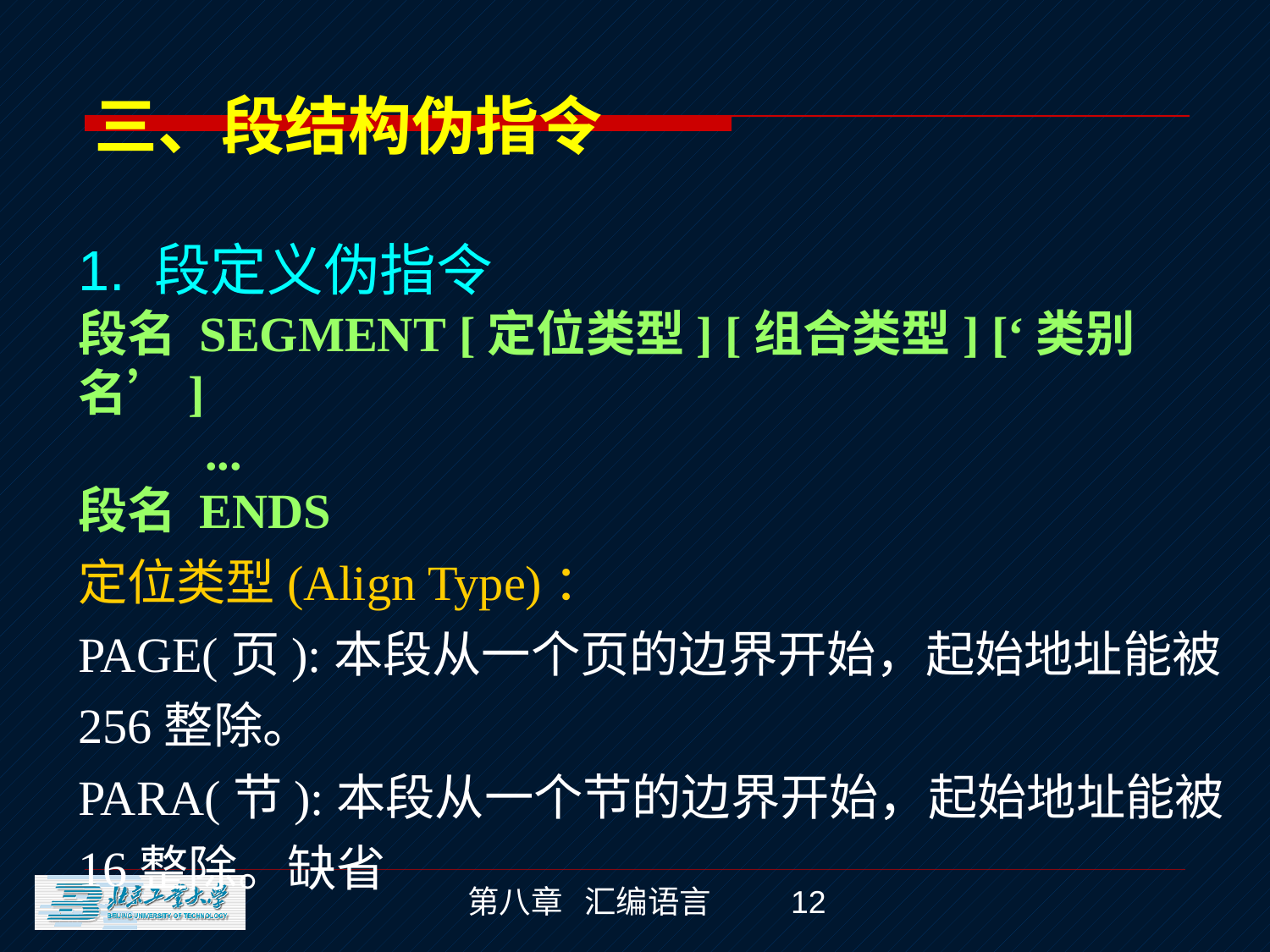

三、段结构伪指令
1. 段定义伪指令
段名 SEGMENT	[定位类型] [组合类型] [‘类别名’]
	...
段名 ENDS
定位类型(Align Type)：
PAGE(页):本段从一个页的边界开始，起始地址能被
256整除。
PARA(节):本段从一个节的边界开始，起始地址能被
16整除。缺省